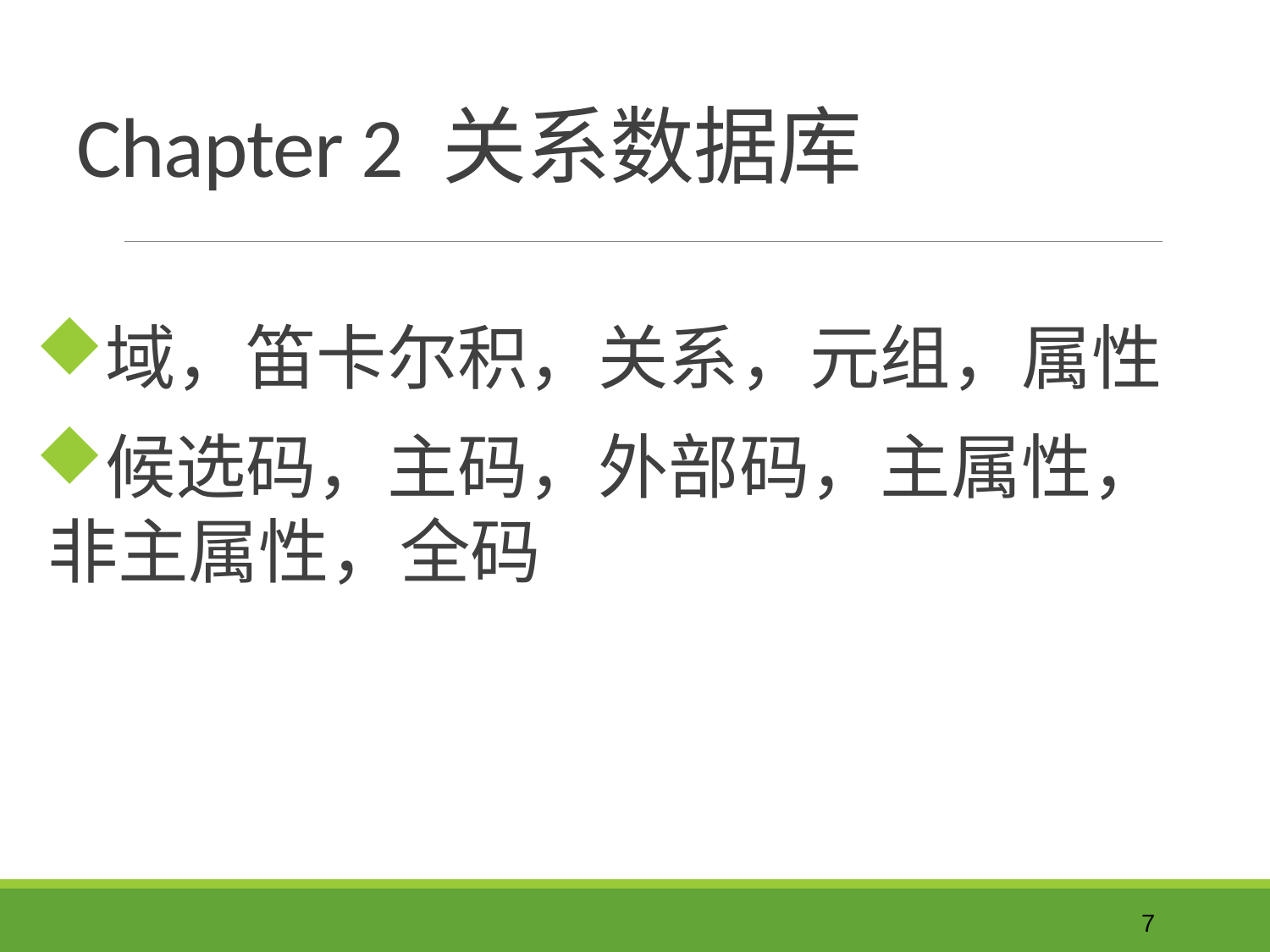

# Chapter 2 关系数据库
域，笛卡尔积，关系，元组，属性
候选码，主码，外部码，主属性，
非主属性，全码

7